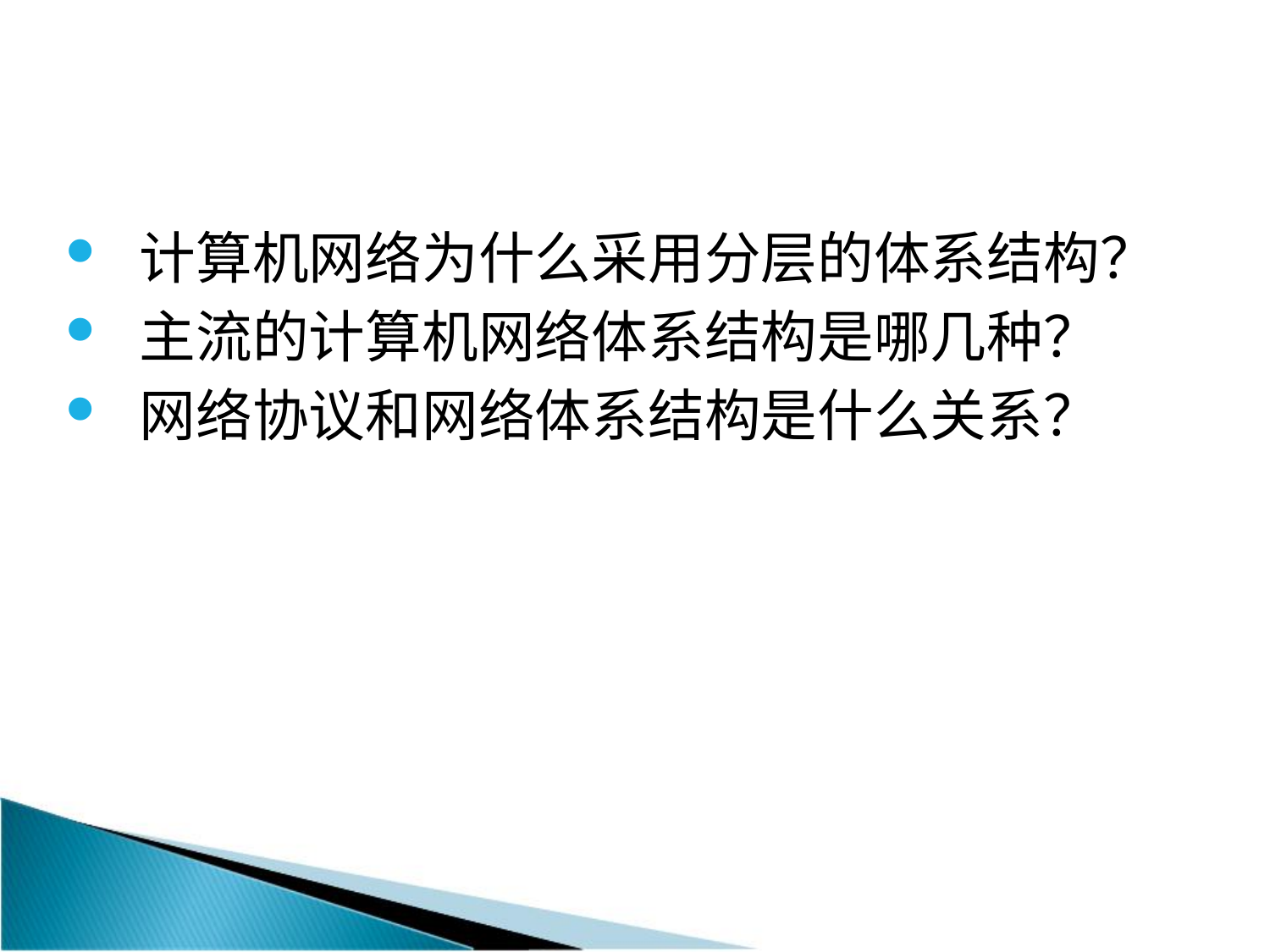

#
 计算机网络为什么采用分层的体系结构？
 主流的计算机网络体系结构是哪几种？
 网络协议和网络体系结构是什么关系？